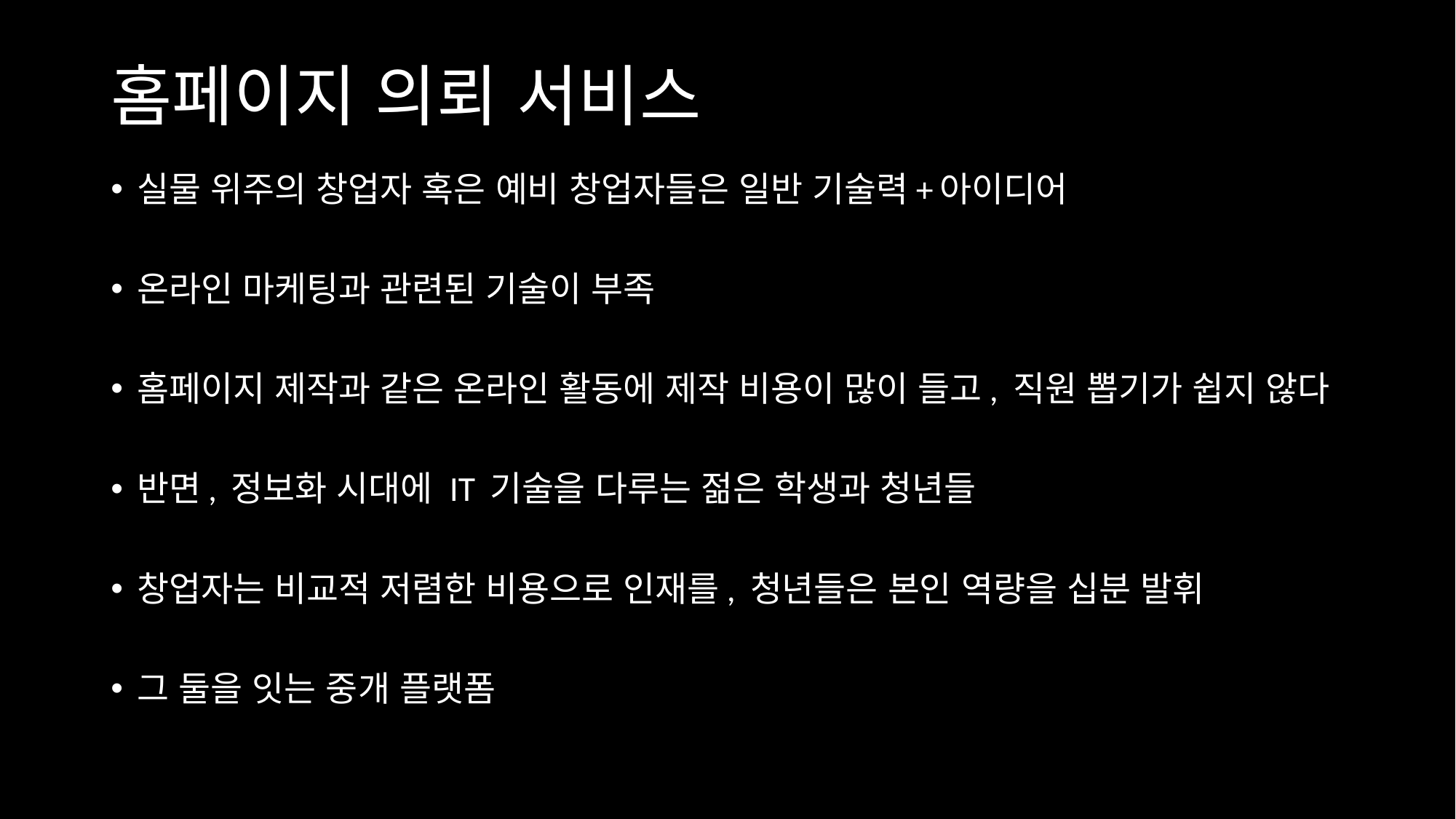

# 홈페이지 의뢰 서비스
실물 위주의 창업자 혹은 예비 창업자들은 일반 기술력+아이디어

온라인 마케팅과 관련된 기술이 부족

홈페이지 제작과 같은 온라인 활동에 제작 비용이 많이 들고, 직원 뽑기가 쉽지 않다

반면, 정보화 시대에 IT 기술을 다루는 젊은 학생과 청년들

창업자는 비교적 저렴한 비용으로 인재를, 청년들은 본인 역량을 십분 발휘

그 둘을 잇는 중개 플랫폼